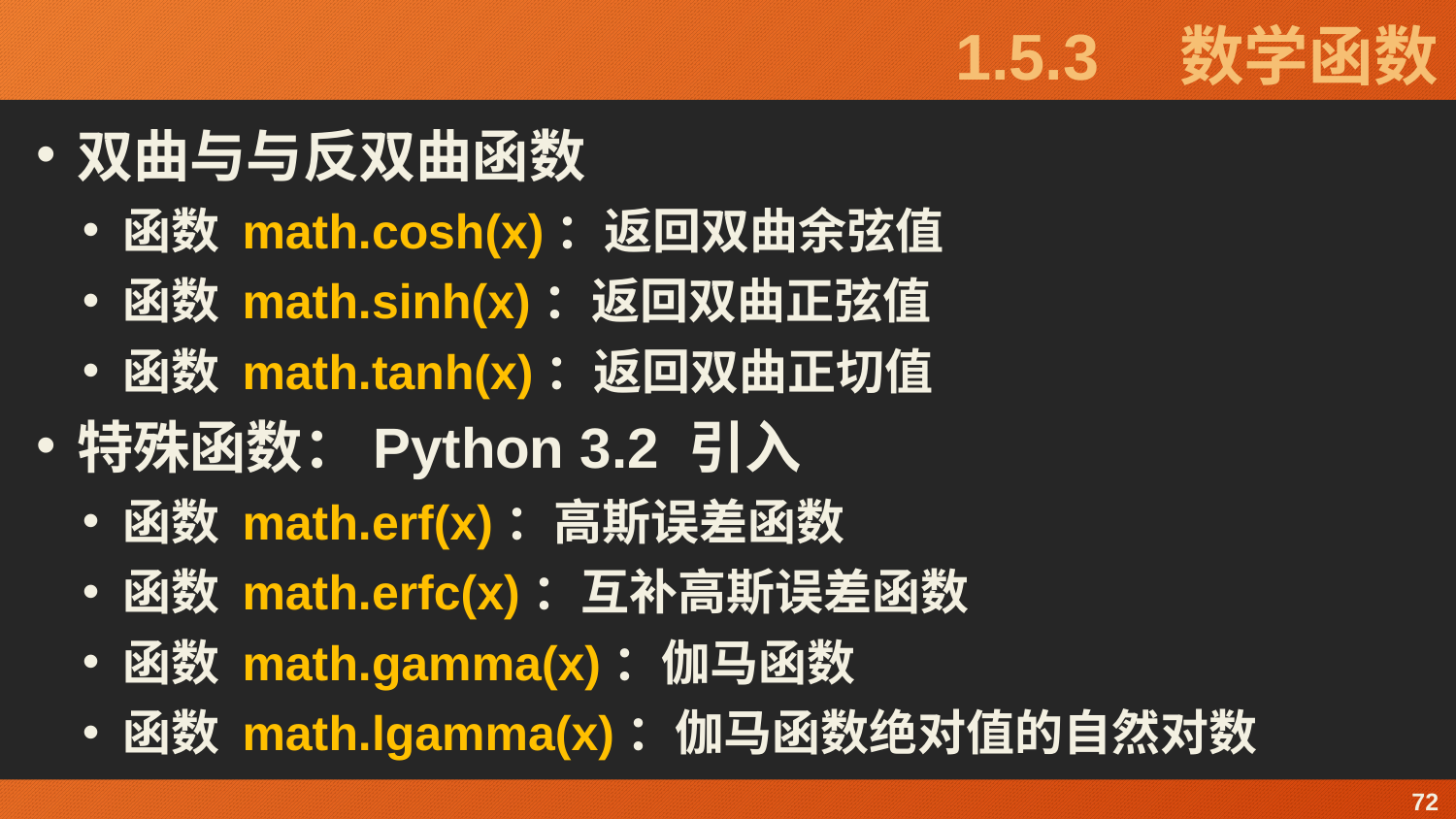

# 1.5.3　数学函数
双曲与与反双曲函数
函数 math.cosh(x)：返回双曲余弦值
函数 math.sinh(x)：返回双曲正弦值
函数 math.tanh(x)：返回双曲正切值
特殊函数：Python 3.2 引入
函数 math.erf(x)：高斯误差函数
函数 math.erfc(x)：互补高斯误差函数
函数 math.gamma(x)：伽马函数
函数 math.lgamma(x)：伽马函数绝对值的自然对数
72